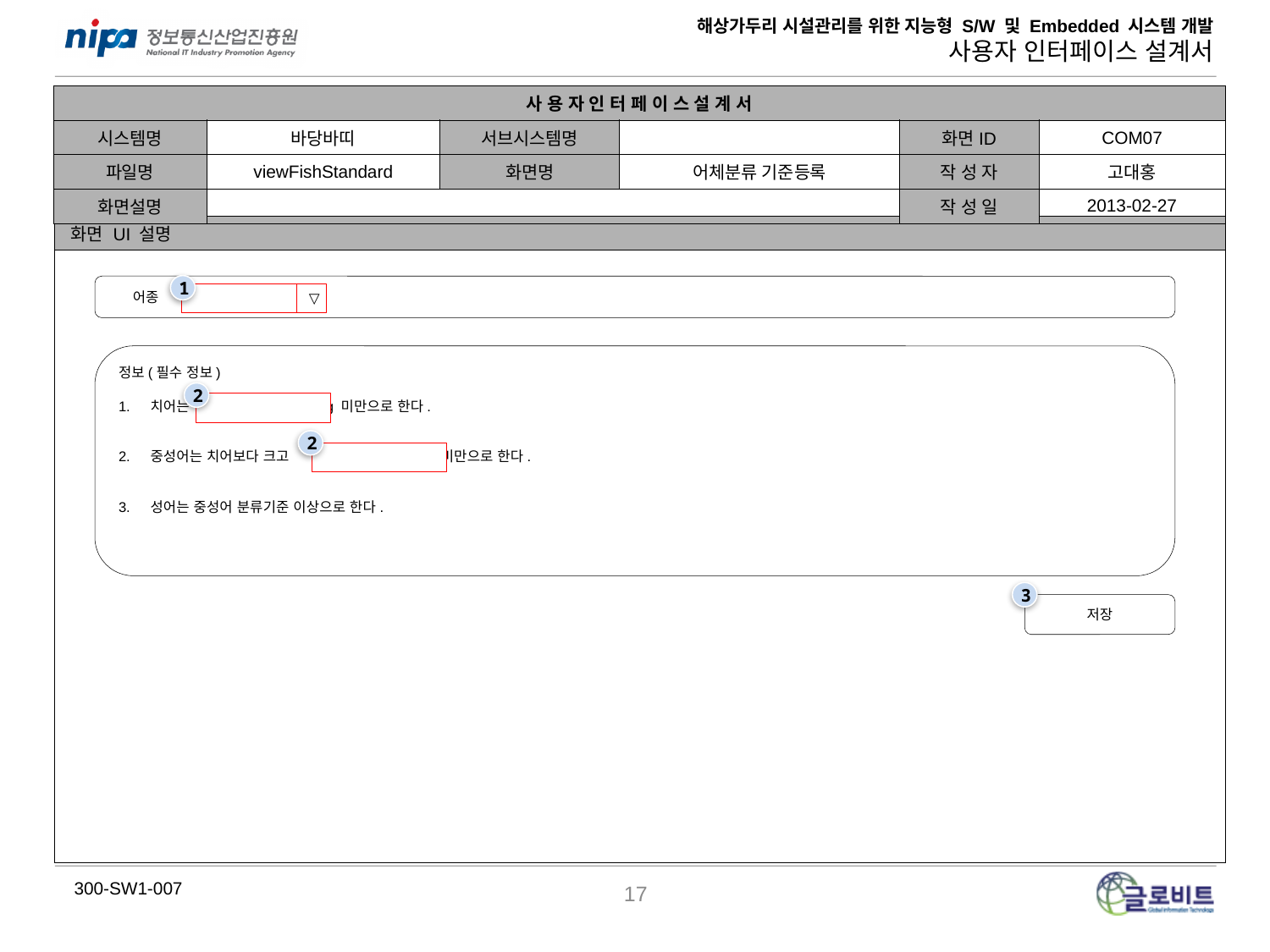

| 사 용 자 인 터 페 이 스 설 계 서 |  |  |  |  |  |
| --- | --- | --- | --- | --- | --- |
| 시스템명 | 바당바띠 | 서브시스템명 |  | 화면ID | COM07 |
| 파일명 | viewFishStandard | 화면명 | 어체분류 기준등록 | 작 성 자 | 고대홍 |
| 화면설명 |  |  |  | 작 성 일 | 2013-02-27 |
| 화면 UI 설명 |
| --- |
|  |
1
     어종

▽

정보(필수 정보)

치어는                                 g 미만으로 한다.

중성어는 치어보다 크고                                 g 미만으로 한다.

성어는 중성어 분류기준 이상으로 한다.
2

2

3
저장